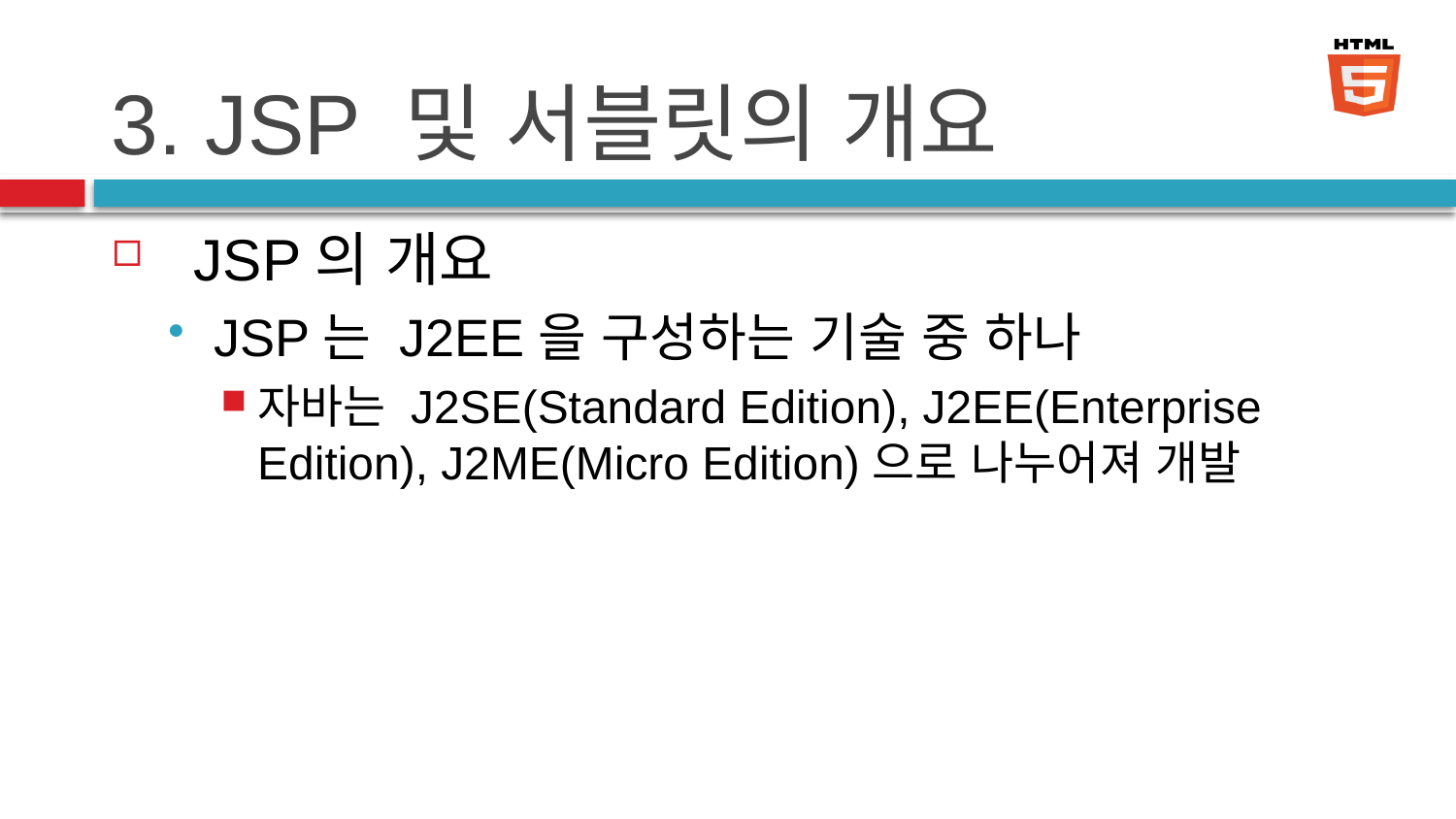

# 3. JSP 및 서블릿의 개요
JSP의 개요
JSP는 J2EE을 구성하는 기술 중 하나
자바는 J2SE(Standard Edition), J2EE(Enterprise Edition), J2ME(Micro Edition)으로 나누어져 개발